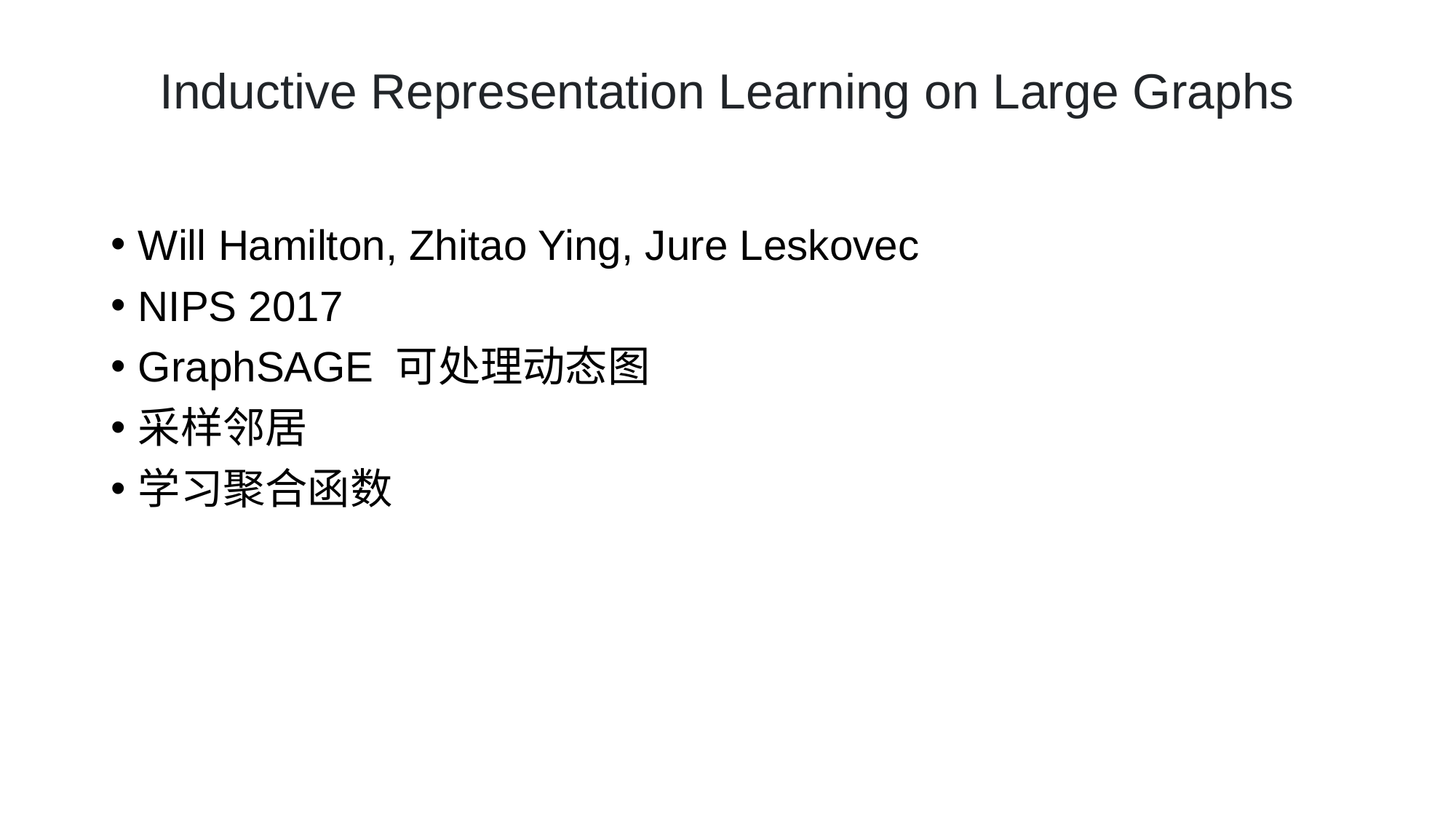

# Inductive Representation Learning on Large Graphs
Will Hamilton, Zhitao Ying, Jure Leskovec
NIPS 2017
GraphSAGE 可处理动态图
采样邻居
学习聚合函数